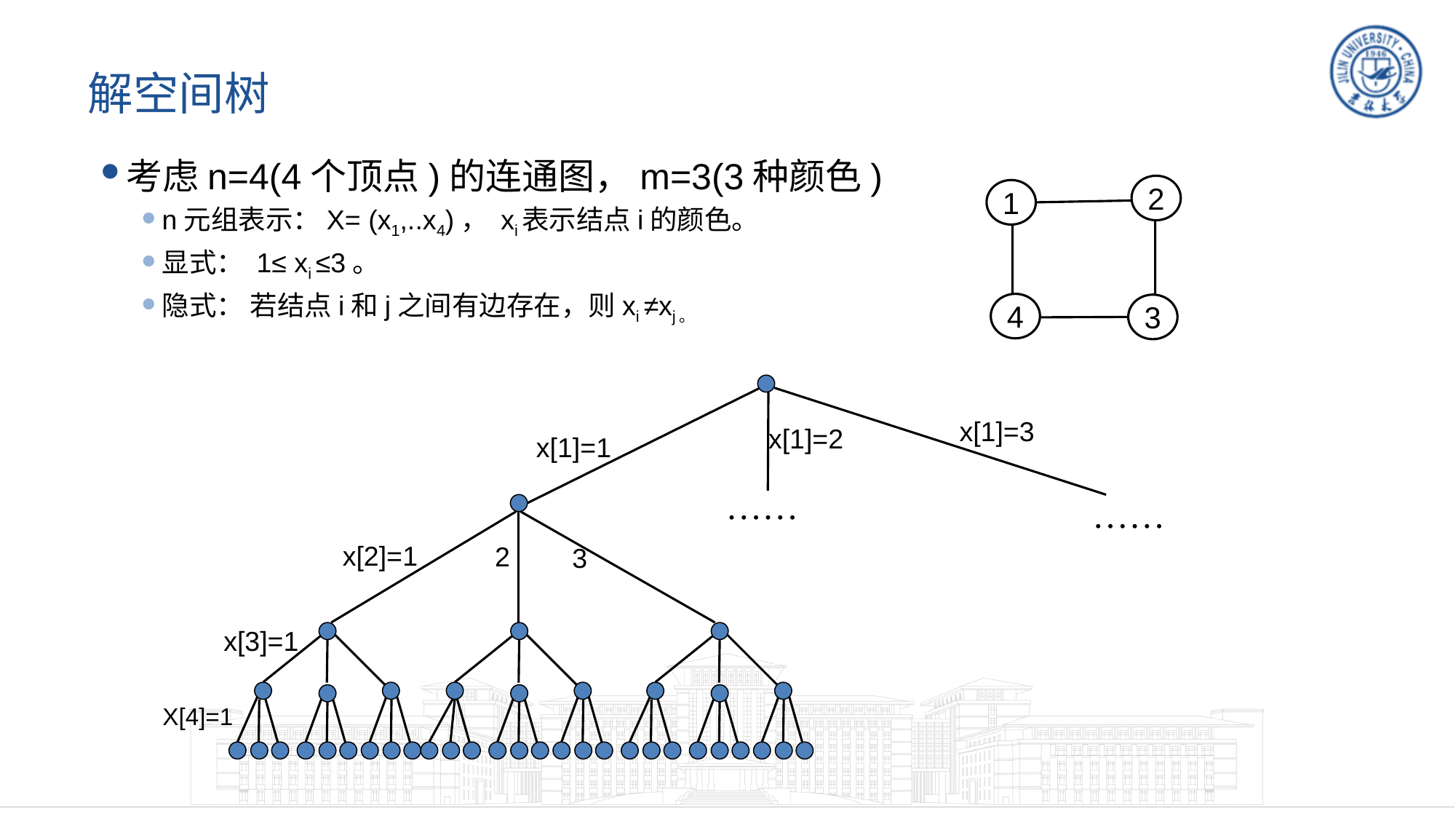

# 解空间树
考虑n=4(4个顶点)的连通图，m=3(3种颜色)
n元组表示：X= (x1,..x4)， xi表示结点i的颜色。
显式： 1≤ xi ≤3。
隐式： 若结点i和j之间有边存在，则xi ≠xj。
2
1

4
3

x[1]=3
x[1]=2
x[1]=1

……
……

x[2]=1
2
3

x[3]=1

X[4]=1
61